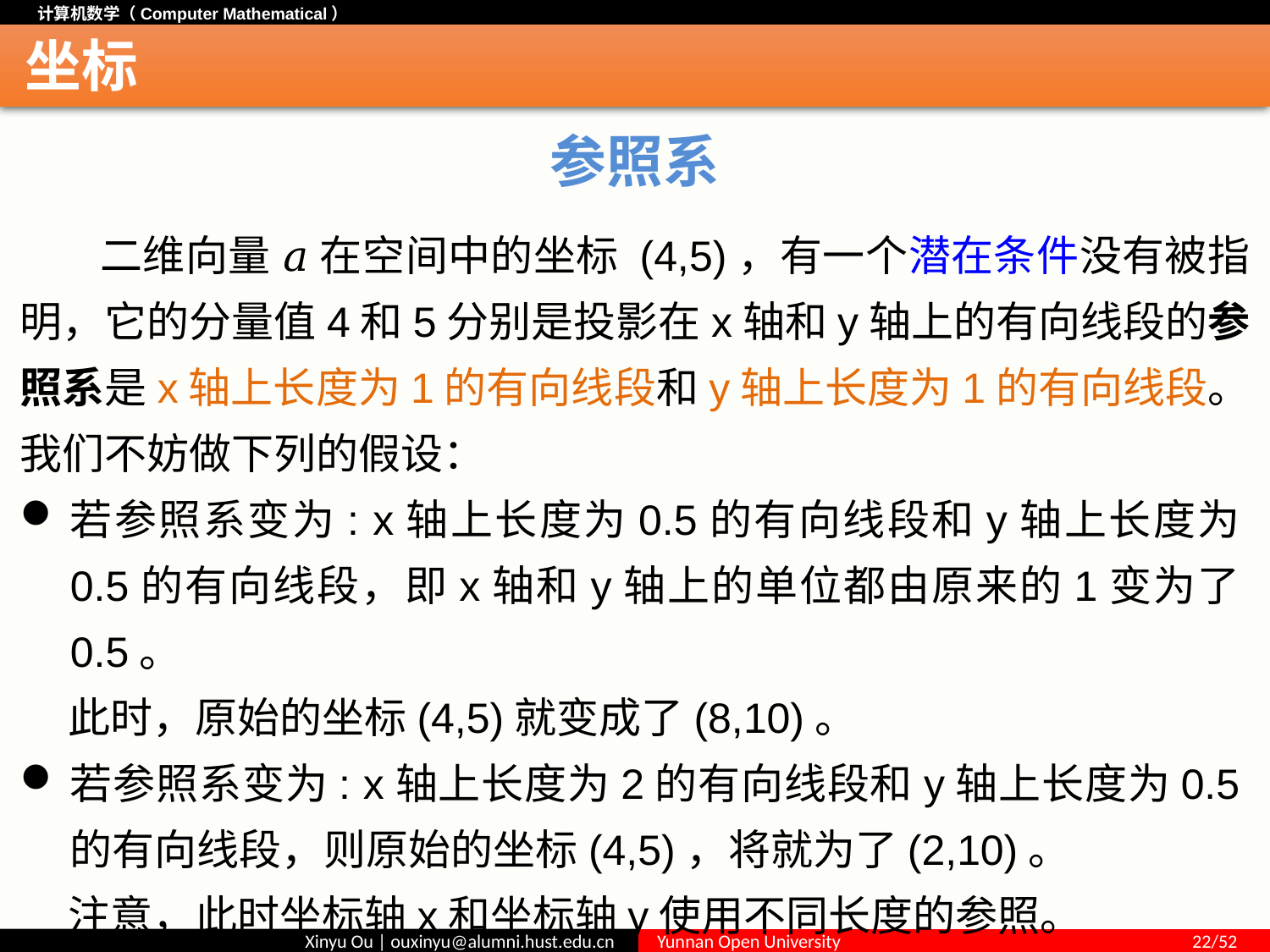

# 坐标
参照系
       二维向量 𝑎 在空间中的坐标 (4,5)，有一个潜在条件没有被指明，它的分量值4和5分别是投影在x轴和y轴上的有向线段的参照系是x轴上长度为1的有向线段和y轴上长度为1的有向线段。我们不妨做下列的假设：
若参照系变为: x轴上长度为0.5的有向线段和y轴上长度为0.5的有向线段，即x轴和y轴上的单位都由原来的1变为了0.5。
    此时，原始的坐标(4,5)就变成了(8,10)。
若参照系变为: x轴上长度为2的有向线段和y轴上长度为0.5的有向线段，则原始的坐标(4,5)，将就为了(2,10)。
    注意，此时坐标轴x和坐标轴y使用不同长度的参照。